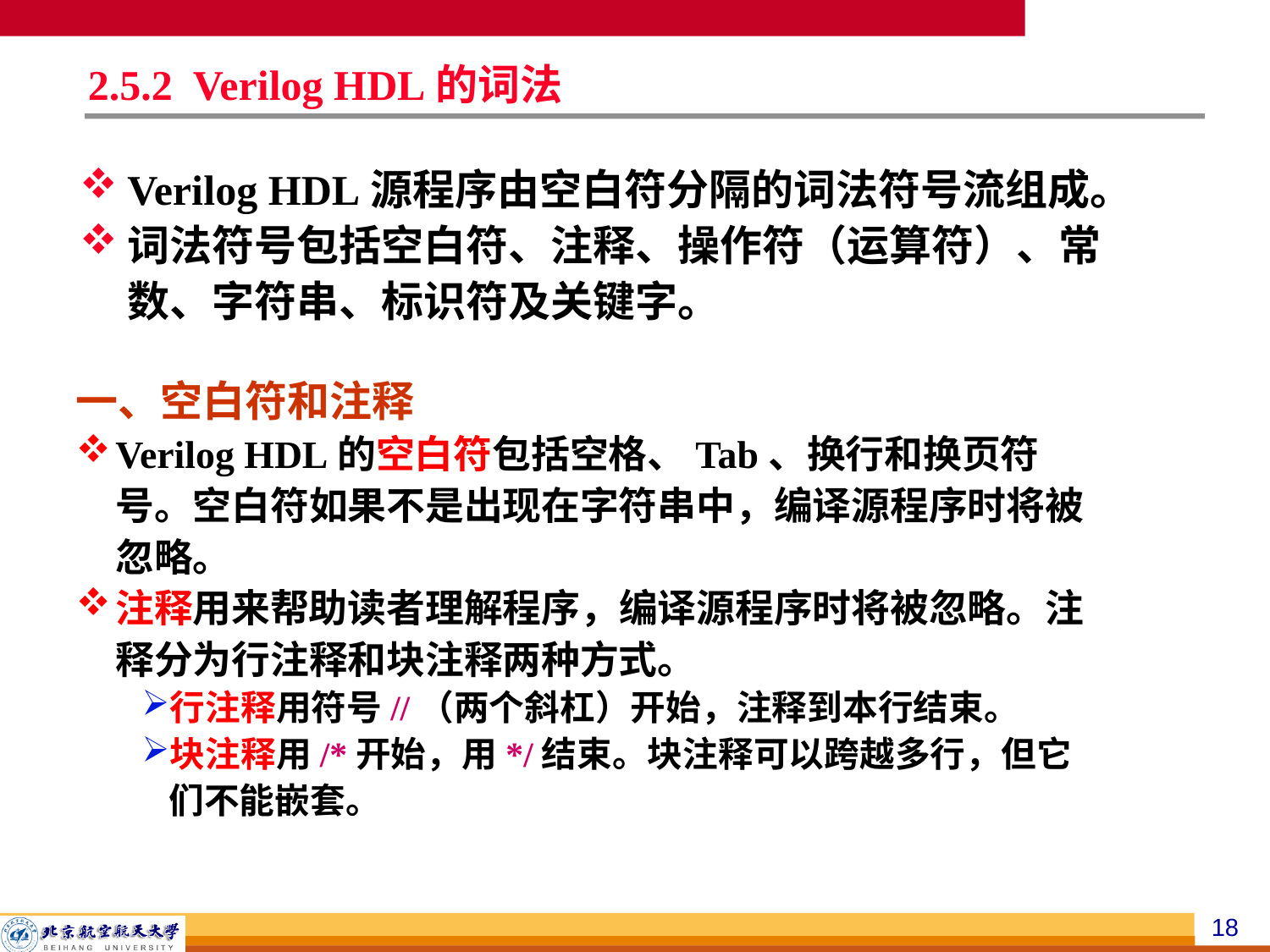

# 2.5.2  Verilog HDL的词法
Verilog HDL源程序由空白符分隔的词法符号流组成。
词法符号包括空白符、注释、操作符（运算符）、常数、字符串、标识符及关键字。
一、空白符和注释
Verilog HDL的空白符包括空格、Tab、换行和换页符号。空白符如果不是出现在字符串中，编译源程序时将被忽略。
注释用来帮助读者理解程序，编译源程序时将被忽略。注释分为行注释和块注释两种方式。
行注释用符号//（两个斜杠）开始，注释到本行结束。
块注释用/*开始，用*/结束。块注释可以跨越多行，但它们不能嵌套。